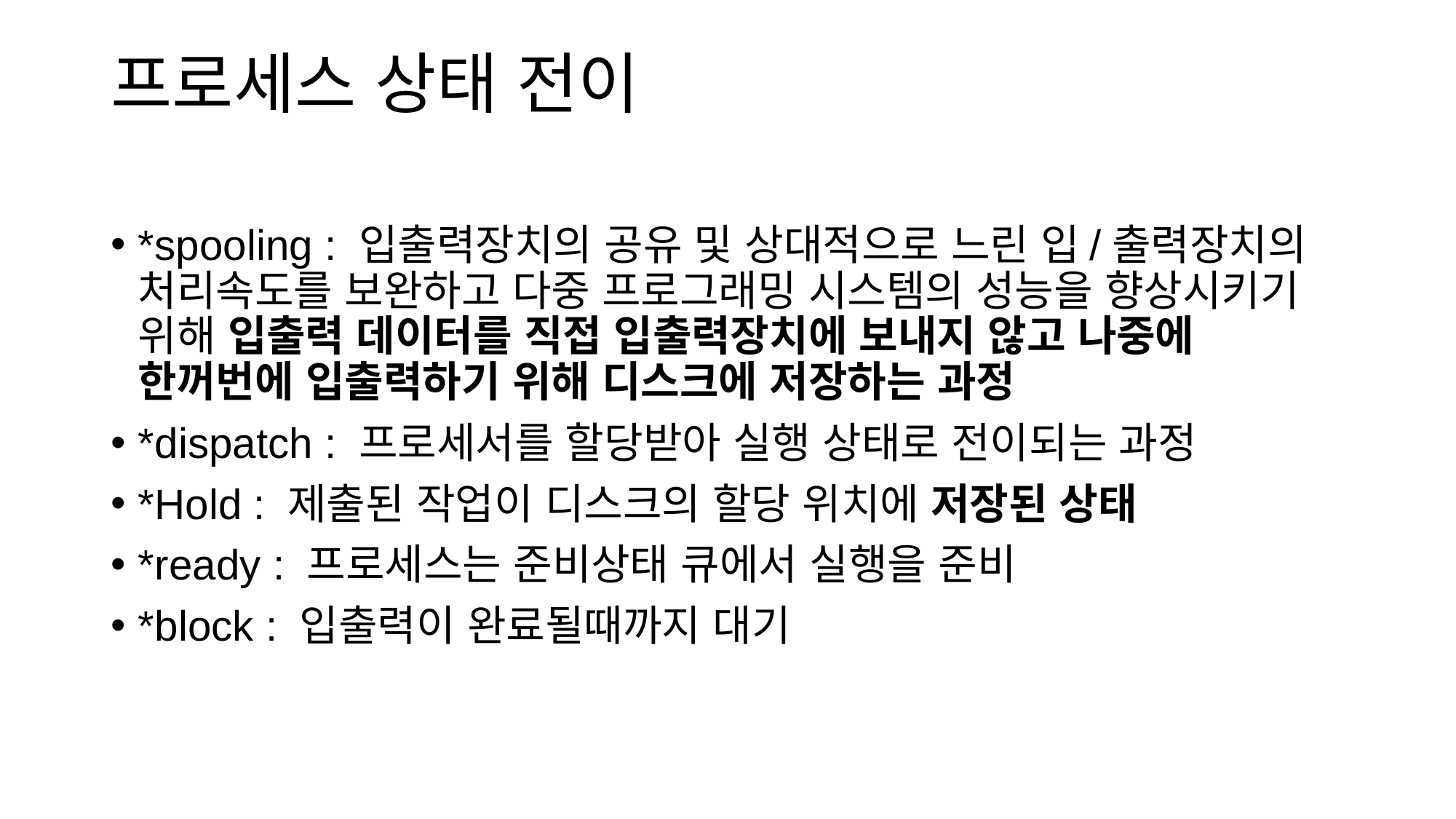

# 프로세스 상태 전이

*spooling : 입출력장치의 공유 및 상대적으로 느린 입/출력장치의 처리속도를 보완하고 다중 프로그래밍 시스템의 성능을 향상시키기 위해 입출력 데이터를 직접 입출력장치에 보내지 않고 나중에 한꺼번에 입출력하기 위해 디스크에 저장하는 과정
*dispatch : 프로세서를 할당받아 실행 상태로 전이되는 과정
*Hold : 제출된 작업이 디스크의 할당 위치에 저장된 상태
*ready : 프로세스는 준비상태 큐에서 실행을 준비
*block : 입출력이 완료될때까지 대기